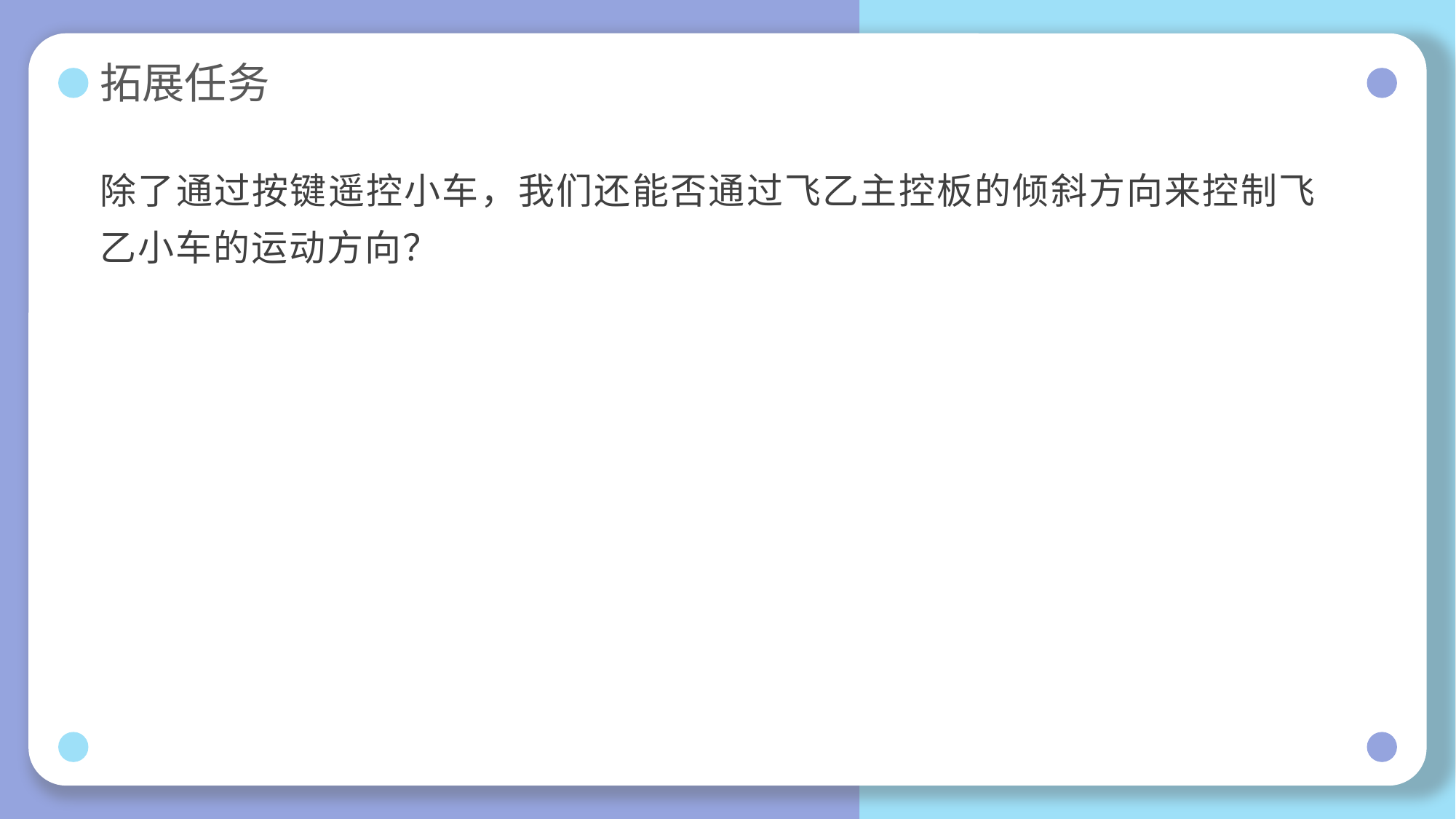

# 拓展任务
除了通过按键遥控小车，我们还能否通过飞乙主控板的倾斜方向来控制飞乙小车的运动方向？